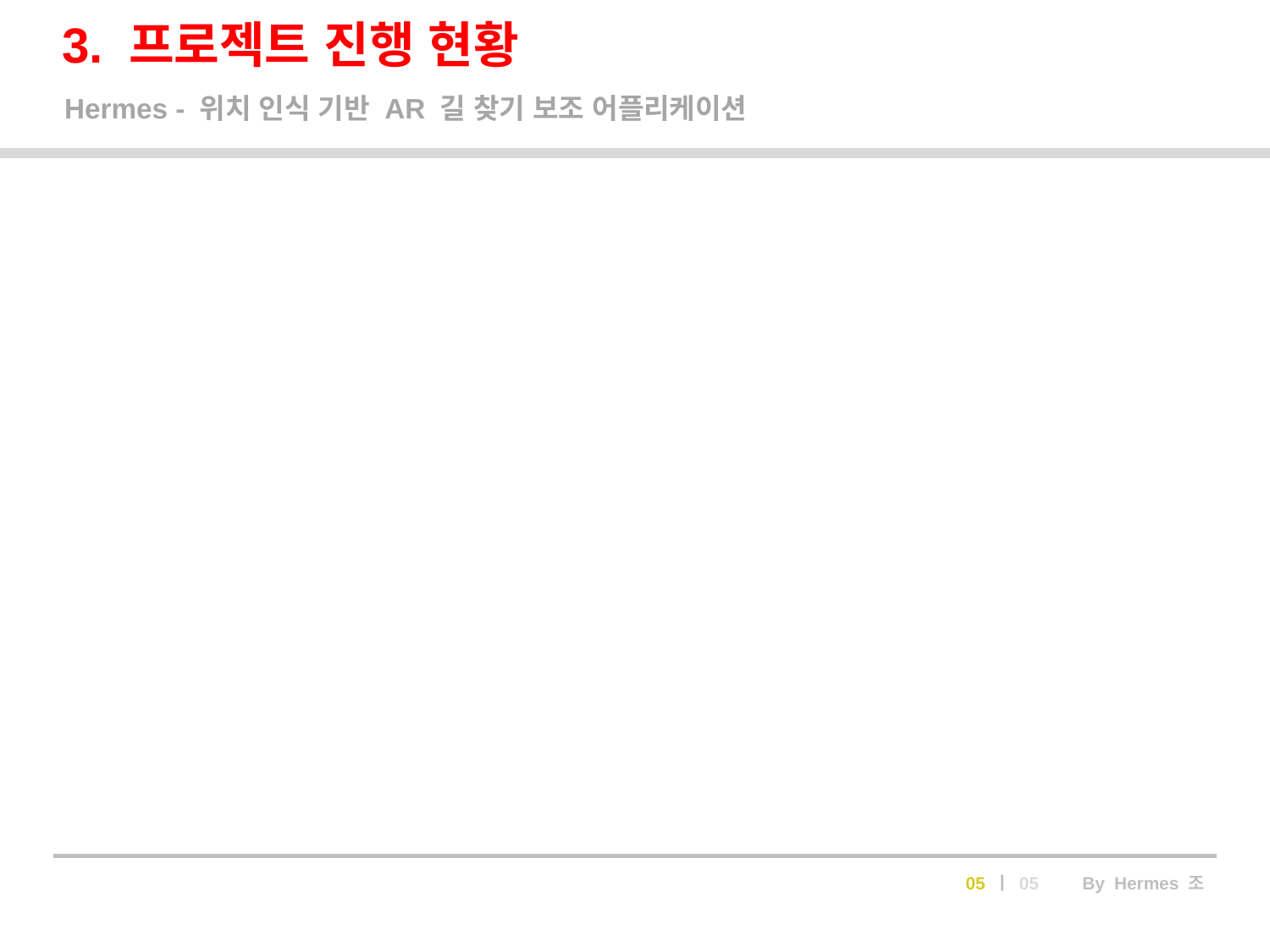

3. 프로젝트 진행 현황
Hermes - 위치 인식 기반 AR 길 찾기 보조 어플리케이션
05 ㅣ 05　　By  Hermes 조